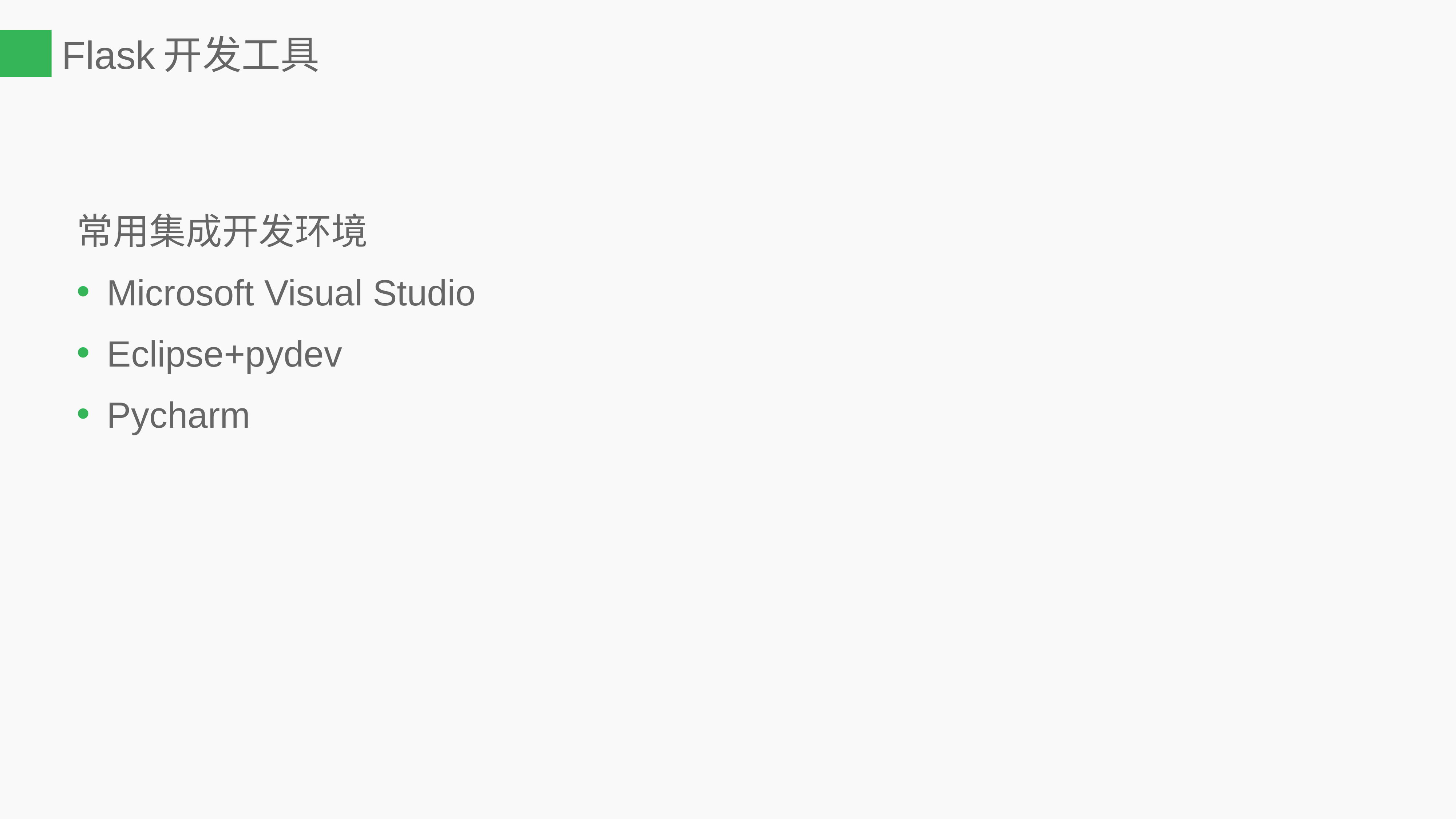

# Flask开发工具
常用集成开发环境
Microsoft Visual Studio
Eclipse+pydev
Pycharm